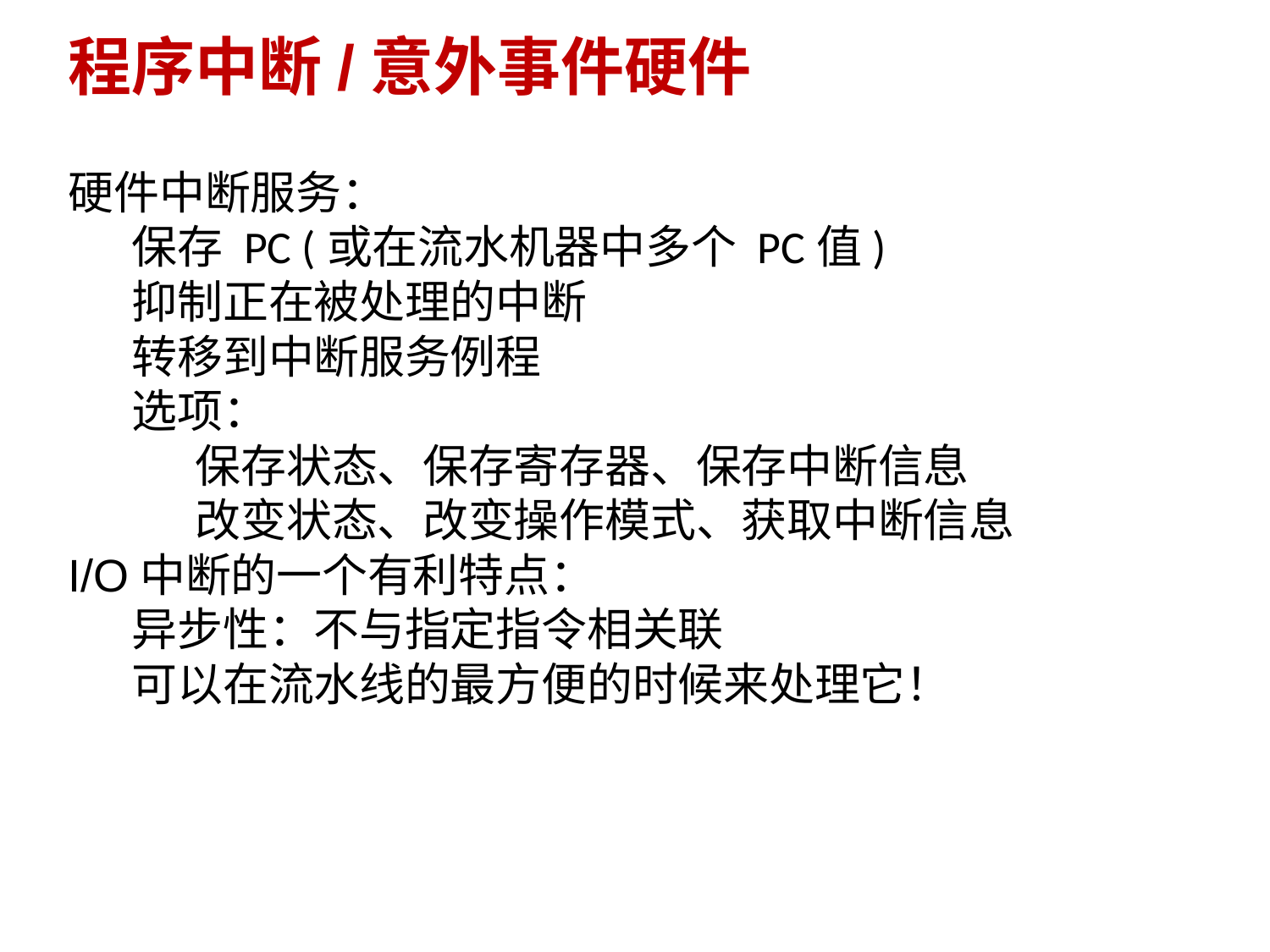

# 程序中断/意外事件硬件
硬件中断服务：
保存 PC (或在流水机器中多个 PC值)
抑制正在被处理的中断
转移到中断服务例程
选项：
保存状态、保存寄存器、保存中断信息
改变状态、改变操作模式、获取中断信息
I/O中断的一个有利特点：
异步性：不与指定指令相关联
可以在流水线的最方便的时候来处理它！